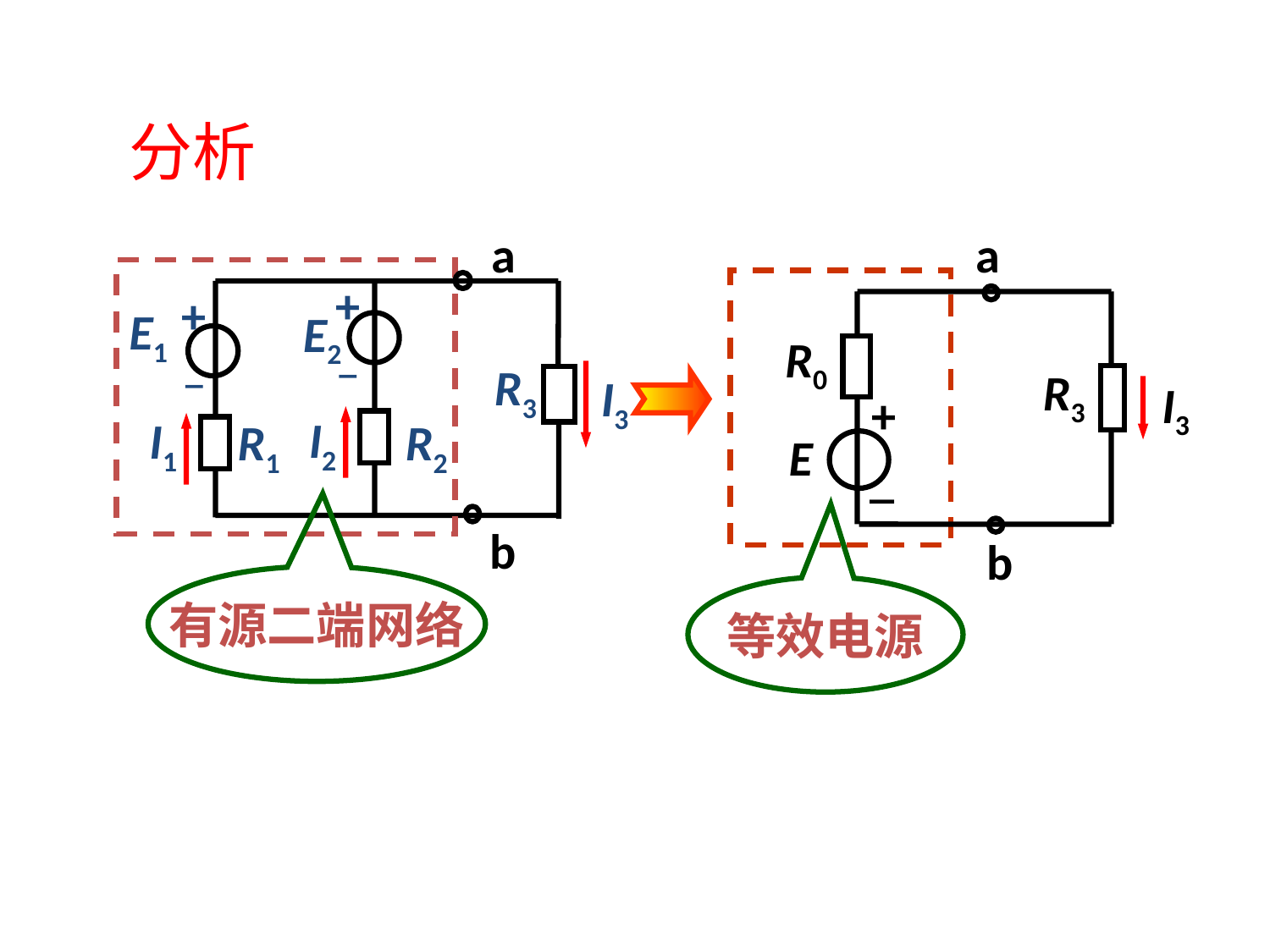

分析
a
a

R0

R3

I3
+

E

_

b

+
–
+
–

E1
E2

R3

I3

I2
I1
R1
R2

b
有源二端网络
等效电源